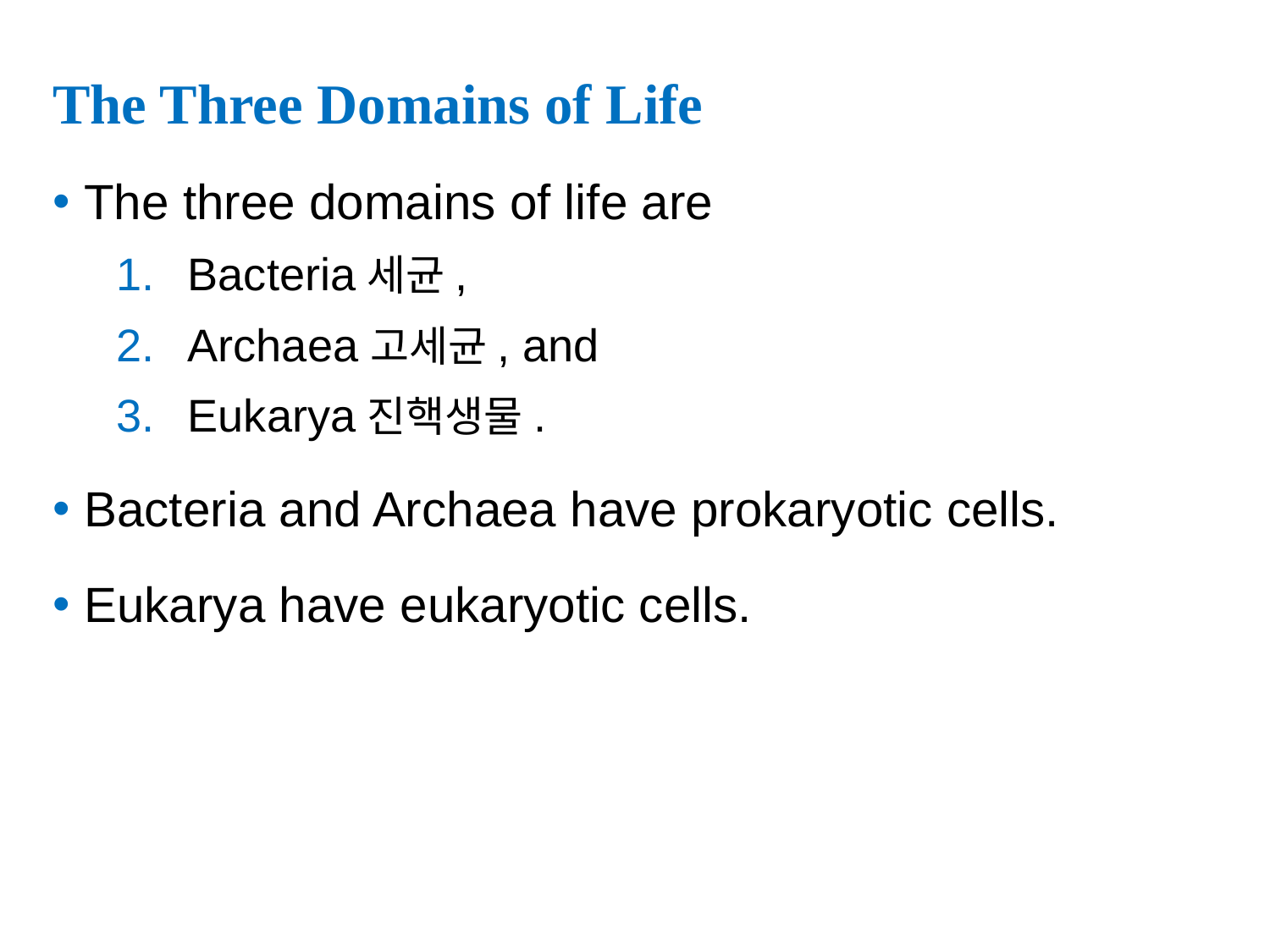

# The Three Domains of Life
The three domains of life are
Bacteria세균,
Archaea고세균, and
Eukarya진핵생물.
Bacteria and Archaea have prokaryotic cells.
Eukarya have eukaryotic cells.